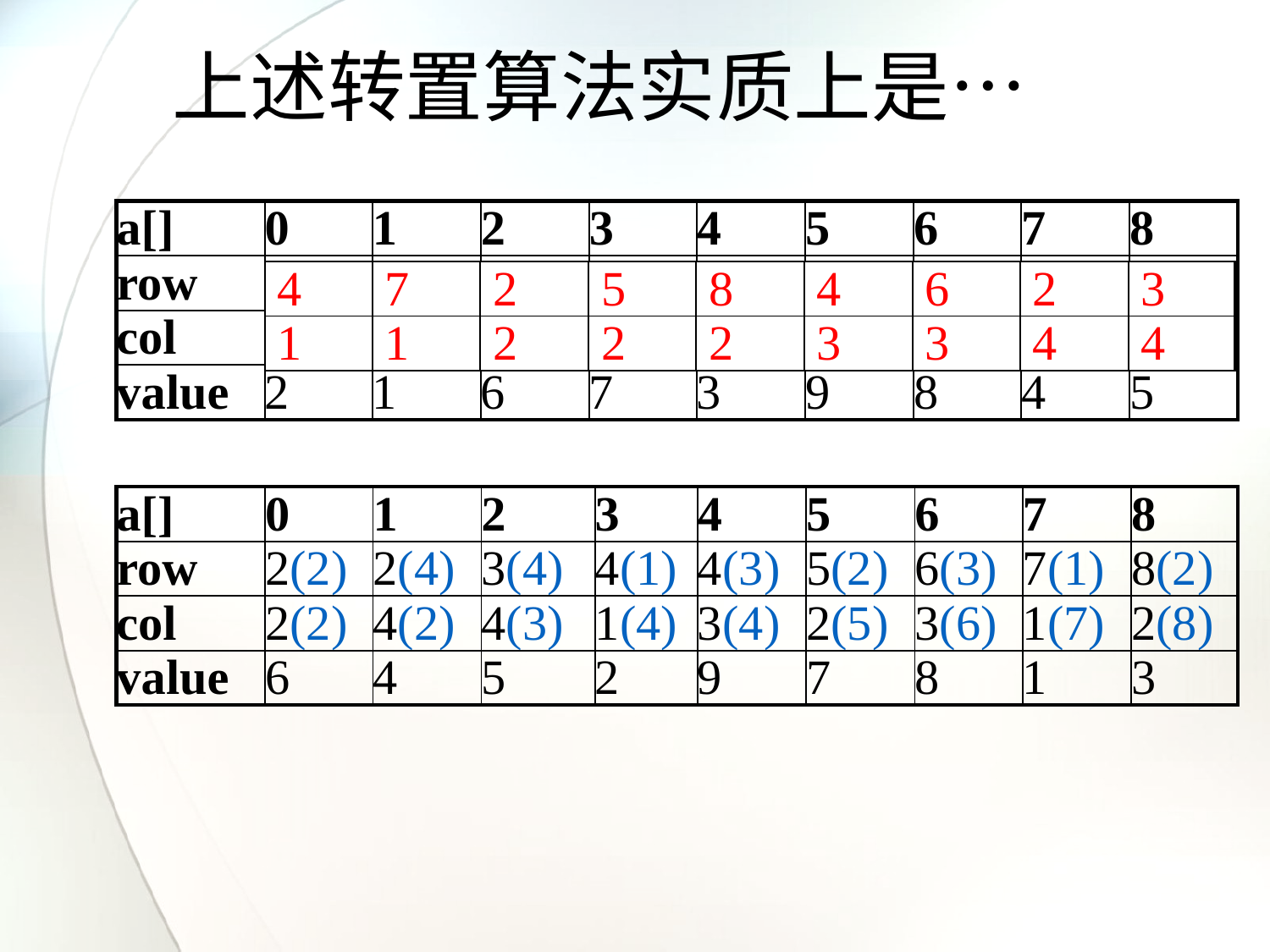

# 上述转置算法实质上是…
| a[] | 0 | 1 | 2 | 3 | 4 | 5 | 6 | 7 | 8 |
| --- | --- | --- | --- | --- | --- | --- | --- | --- | --- |
| row | 1 | 1 | 2 | 2 | 2 | 3 | 3 | 4 | 4 |
| col | 4 | 7 | 2 | 5 | 8 | 4 | 6 | 2 | 3 |
| value | 2 | 1 | 6 | 7 | 3 | 9 | 8 | 4 | 5 |
| 4 | 7 | 2 | 5 | 8 | 4 | 6 | 2 | 3 |
| --- | --- | --- | --- | --- | --- | --- | --- | --- |
| 1 | 1 | 2 | 2 | 2 | 3 | 3 | 4 | 4 |
| a[] | 0 | 1 | 2 | 3 | 4 | 5 | 6 | 7 | 8 |
| --- | --- | --- | --- | --- | --- | --- | --- | --- | --- |
| row | 2(2) | 2(4) | 3(4) | 4(1) | 4(3) | 5(2) | 6(3) | 7(1) | 8(2) |
| col | 2(2) | 4(2) | 4(3) | 1(4) | 3(4) | 2(5) | 3(6) | 1(7) | 2(8) |
| value | 6 | 4 | 5 | 2 | 9 | 7 | 8 | 1 | 3 |